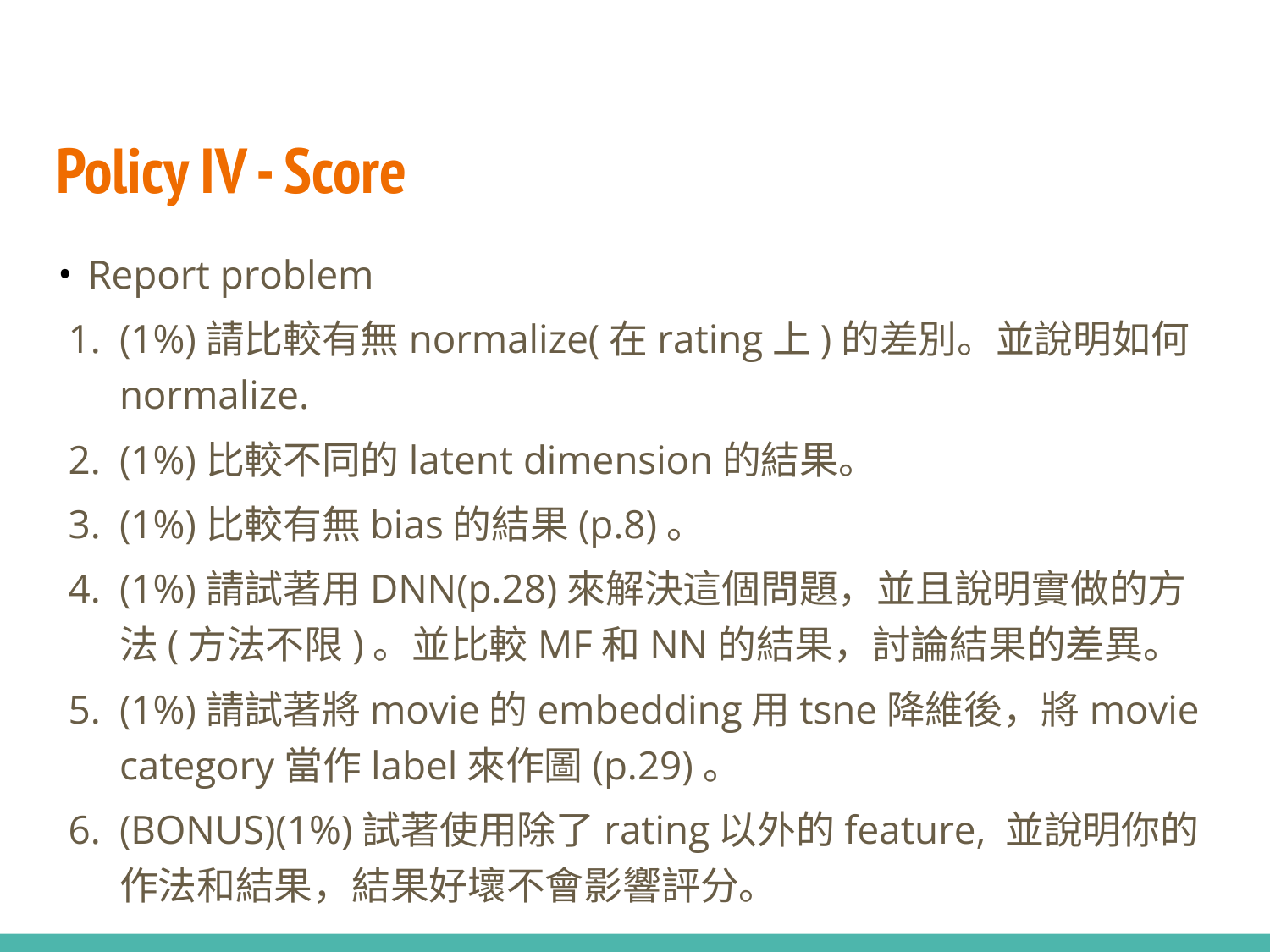

# Policy IV - Score
Report problem
(1%)請比較有無normalize(在rating上)的差別。並說明如何normalize.
(1%)比較不同的latent dimension的結果。
(1%)比較有無bias的結果(p.8)。
(1%)請試著用DNN(p.28)來解決這個問題，並且說明實做的方法(方法不限)。並比較MF和NN的結果，討論結果的差異。
(1%)請試著將movie的embedding用tsne降維後，將movie category當作label來作圖(p.29)。
(BONUS)(1%)試著使用除了rating以外的feature, 並說明你的作法和結果，結果好壞不會影響評分。